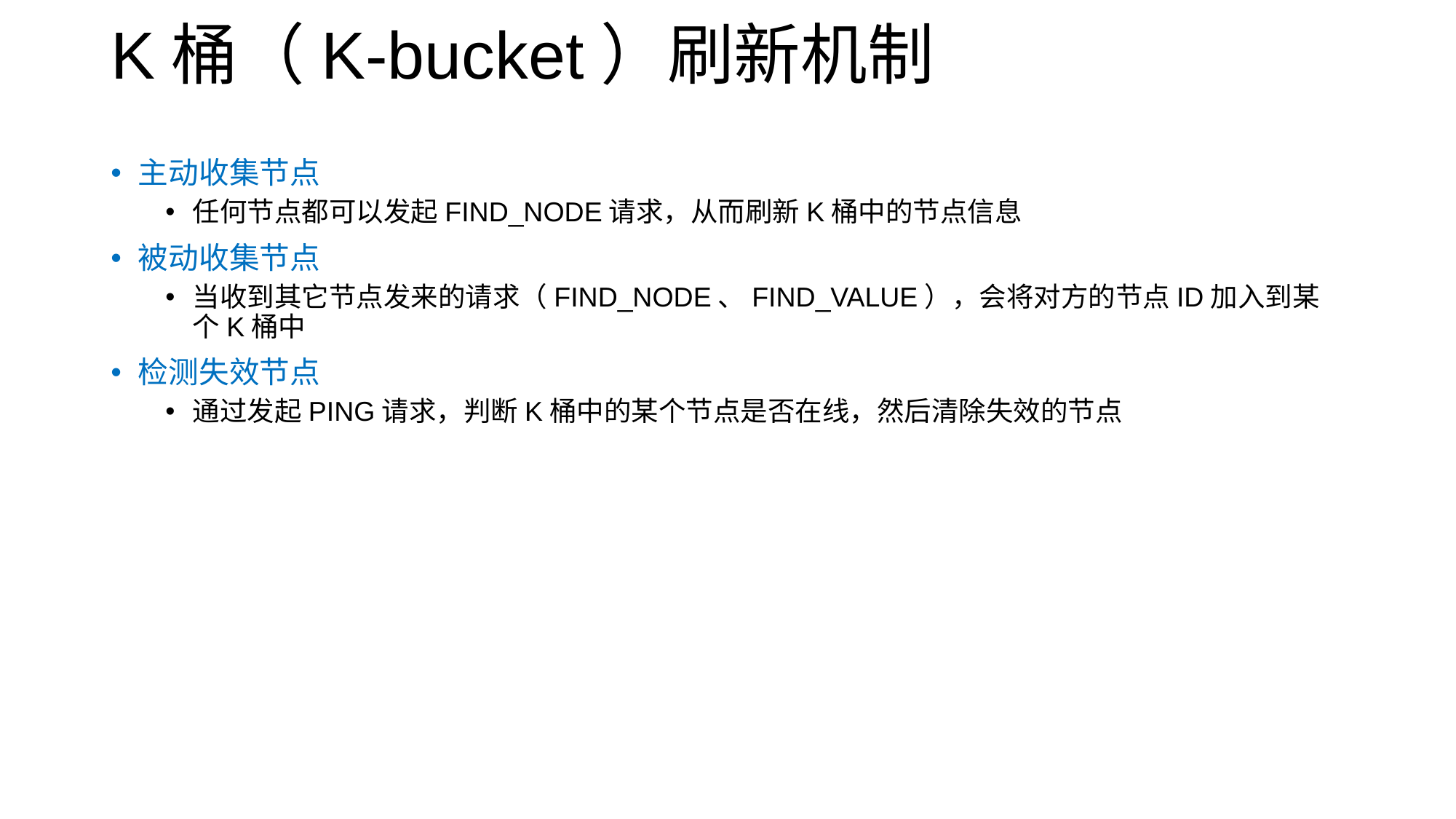

# K桶（K-bucket）刷新机制
主动收集节点
任何节点都可以发起FIND_NODE请求，从而刷新K桶中的节点信息
被动收集节点
当收到其它节点发来的请求（FIND_NODE、FIND_VALUE），会将对方的节点ID加入到某个K桶中
检测失效节点
通过发起PING请求，判断K桶中的某个节点是否在线，然后清除失效的节点